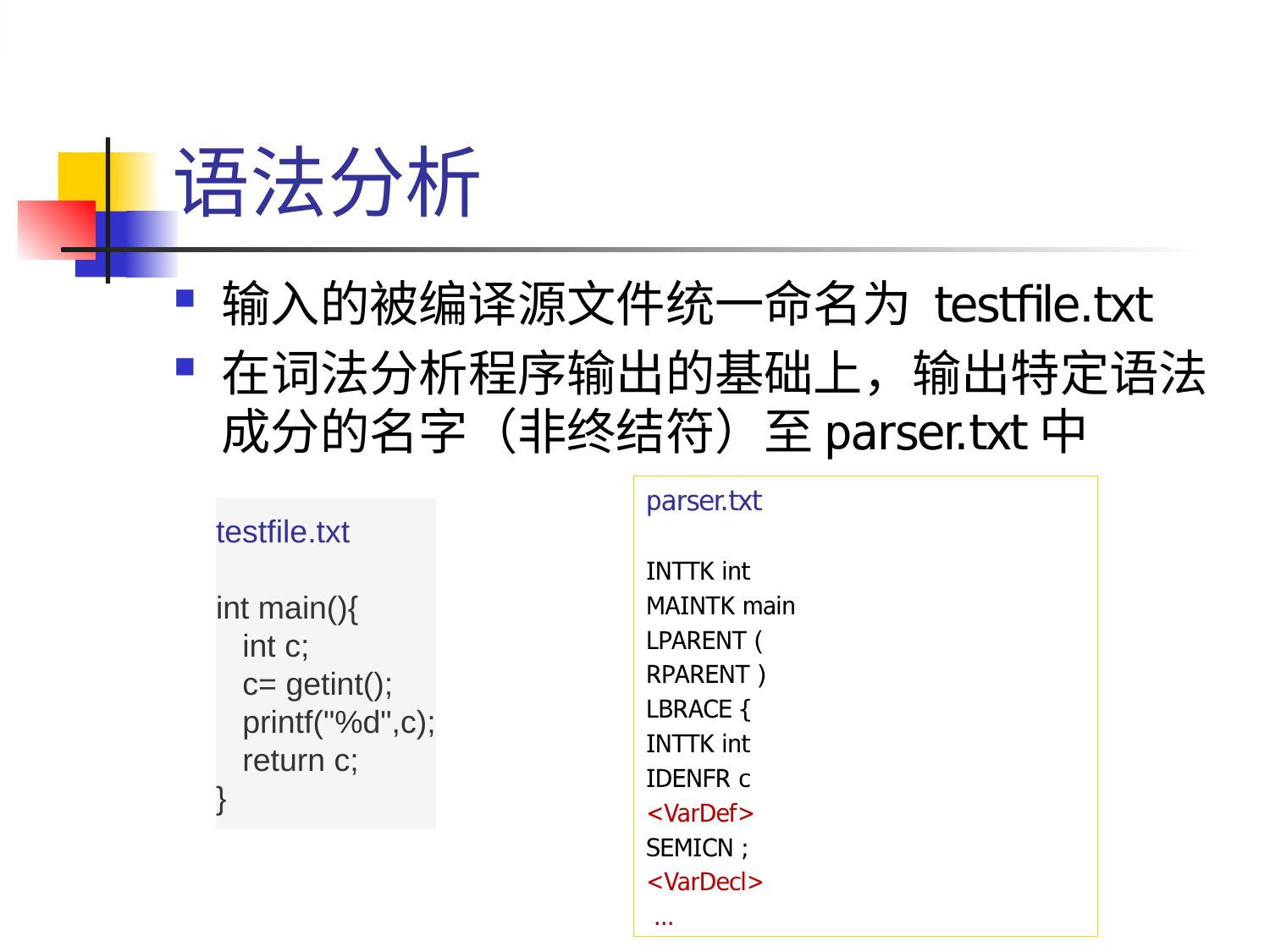

# 语法分析
输入的被编译源文件统一命名为 testfile.txt
在词法分析程序输出的基础上，输出特定语法成分的名字（非终结符）至parser.txt中

parser.txt

INTTK int
MAINTK main
LPARENT (
RPARENT )
LBRACE {
INTTK int
IDENFR c
<VarDef>
SEMICN ;
<VarDecl>
 …
testfile.txt

int main(){
   int c;
   c= getint();
   printf("%d",c);
   return c;
}